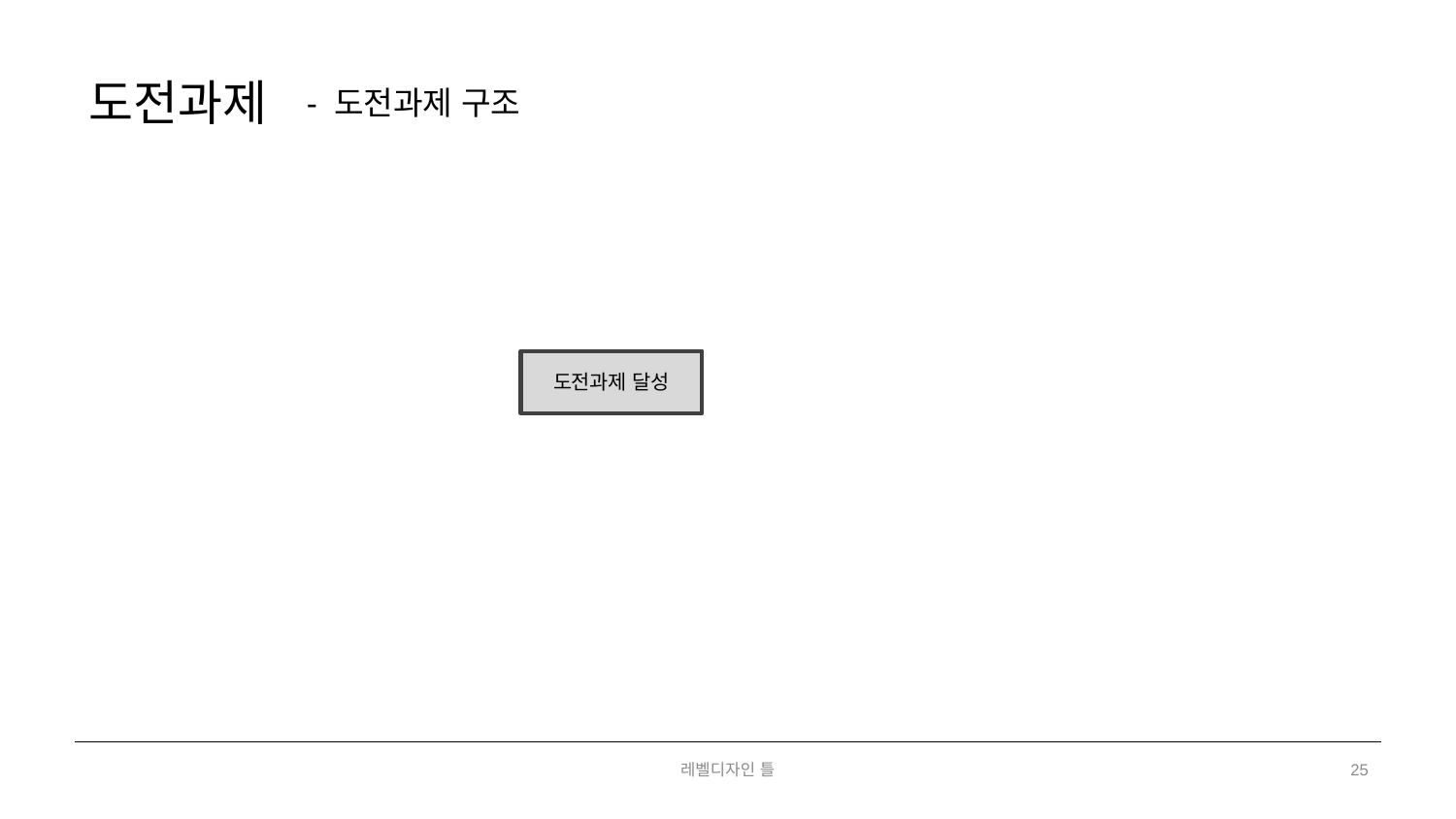

도전과제
- 도전과제 구조

도전과제 달성
레벨디자인 틀
25